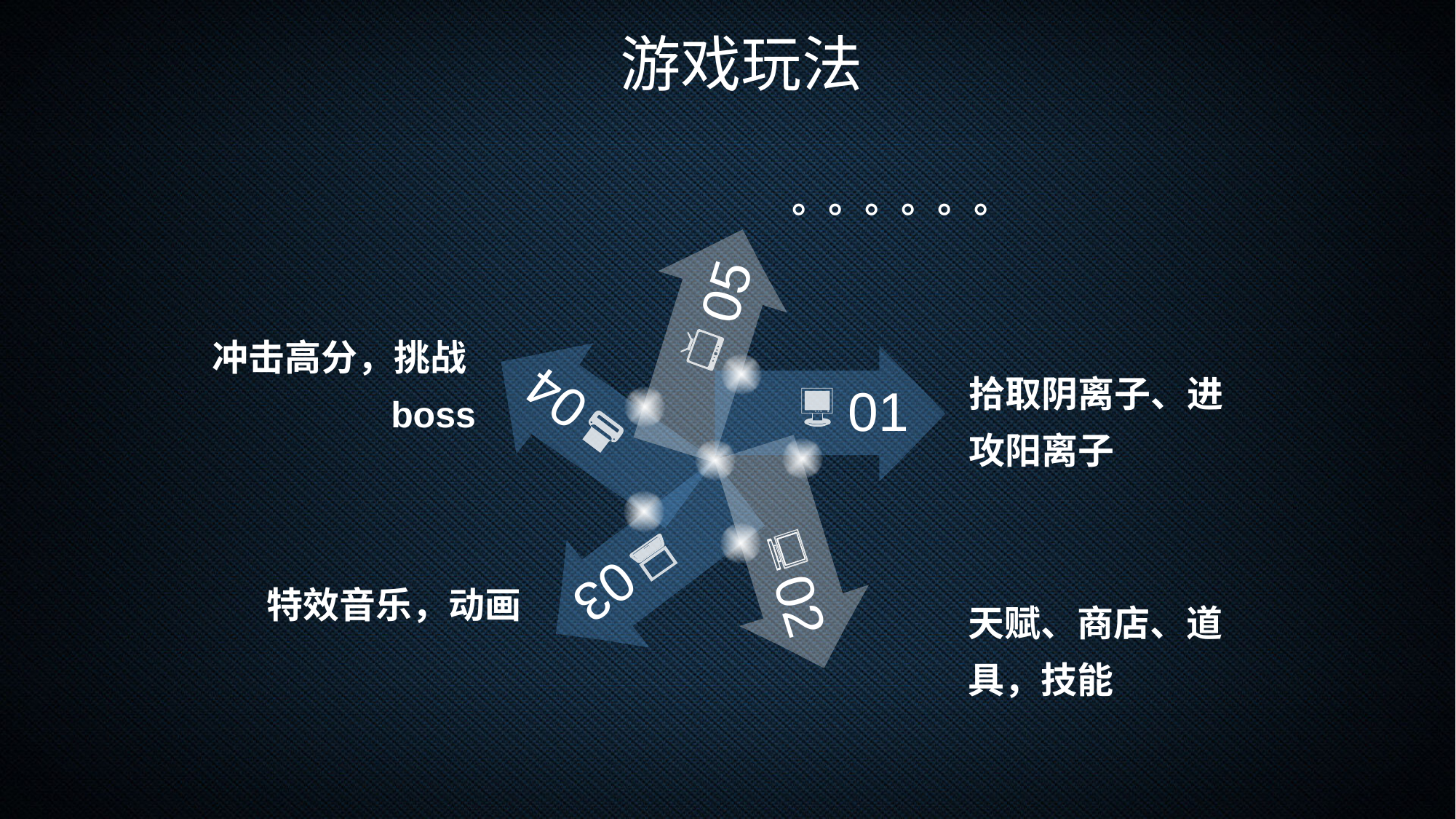

游戏玩法
。。。。。。

05

冲击高分，挑战boss

04

01

拾取阴离子、进攻阳离子

02

03

特效音乐，动画
天赋、商店、道具，技能